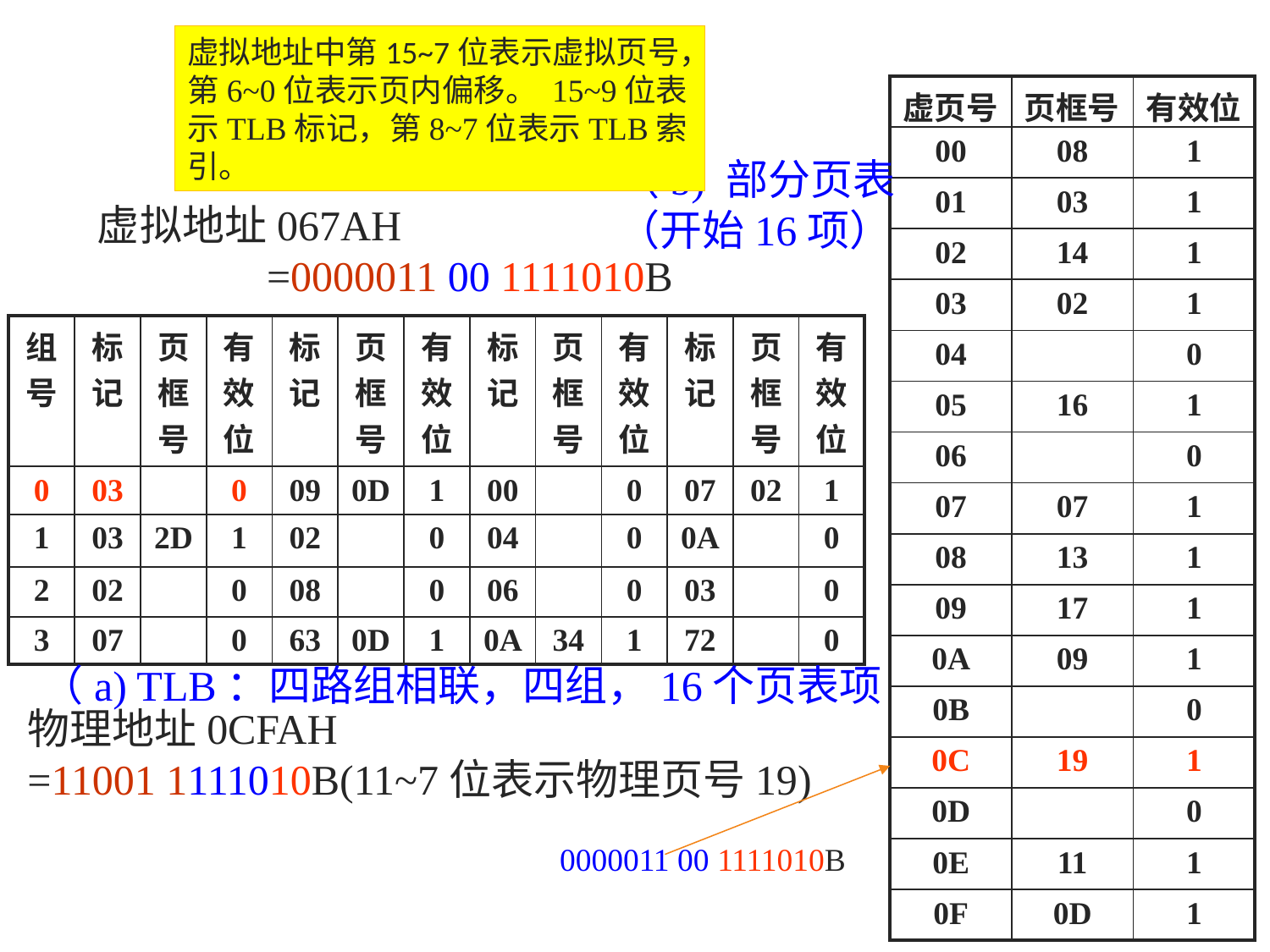

虚拟地址中第15~7位表示虚拟页号，第6~0位表示页内偏移。 15~9位表示TLB标记，第8~7位表示TLB索引。
| 虚页号 | 页框号 | 有效位 |
| --- | --- | --- |
| 00 | 08 | 1 |
| 01 | 03 | 1 |
| 02 | 14 | 1 |
| 03 | 02 | 1 |
| 04 |  | 0 |
| 05 | 16 | 1 |
| 06 |  | 0 |
| 07 | 07 | 1 |
| 08 | 13 | 1 |
| 09 | 17 | 1 |
| 0A | 09 | 1 |
| 0B |  | 0 |
| 0C | 19 | 1 |
| 0D |  | 0 |
| 0E | 11 | 1 |
| 0F | 0D | 1 |
（b) 部分页表（开始16项）
虚拟地址067AH
                =0000011 00 1111010B
| 组号 | 标记 | 页框号 | 有效位 | 标记 | 页框号 | 有效位 | 标记 | 页框号 | 有效位 | 标记 | 页框号 | 有效位 |
| --- | --- | --- | --- | --- | --- | --- | --- | --- | --- | --- | --- | --- |
| 0 | 03 |  | 0 | 09 | 0D | 1 | 00 |  | 0 | 07 | 02 | 1 |
| 1 | 03 | 2D | 1 | 02 |  | 0 | 04 |  | 0 | 0A |  | 0 |
| 2 | 02 |  | 0 | 08 |  | 0 | 06 |  | 0 | 03 |  | 0 |
| 3 | 07 |  | 0 | 63 | 0D | 1 | 0A | 34 | 1 | 72 |  | 0 |
（a) TLB：四路组相联，四组，16个页表项
物理地址0CFAH
=11001 1111010B(11~7位表示物理页号19)
0000011 00 1111010B